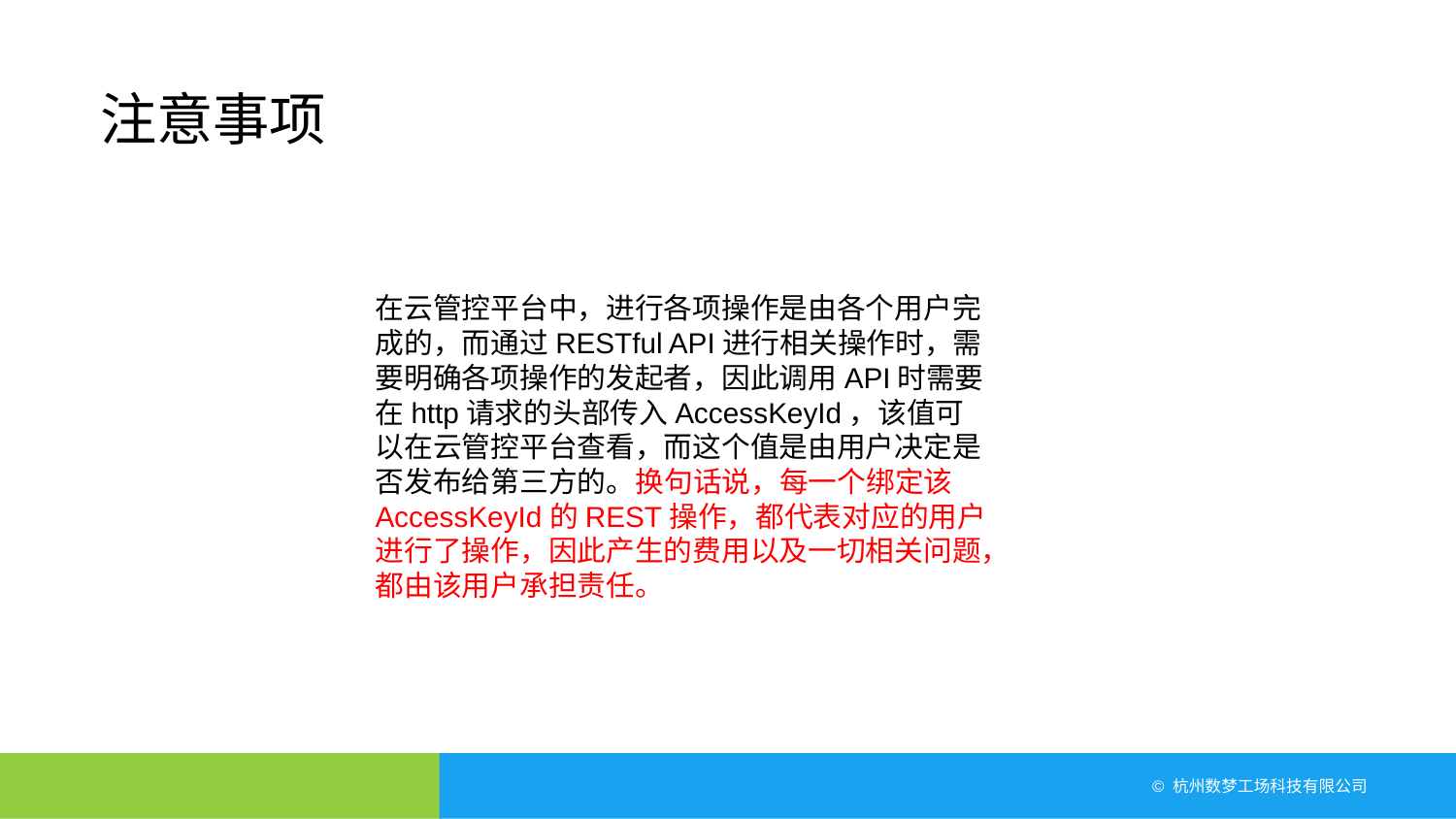

注意事项
在云管控平台中，进行各项操作是由各个用户完成的，而通过RESTful API进行相关操作时，需要明确各项操作的发起者，因此调用API时需要在http请求的头部传入AccessKeyId，该值可以在云管控平台查看，而这个值是由用户决定是否发布给第三方的。换句话说，每一个绑定该AccessKeyId的REST操作，都代表对应的用户进行了操作，因此产生的费用以及一切相关问题，都由该用户承担责任。